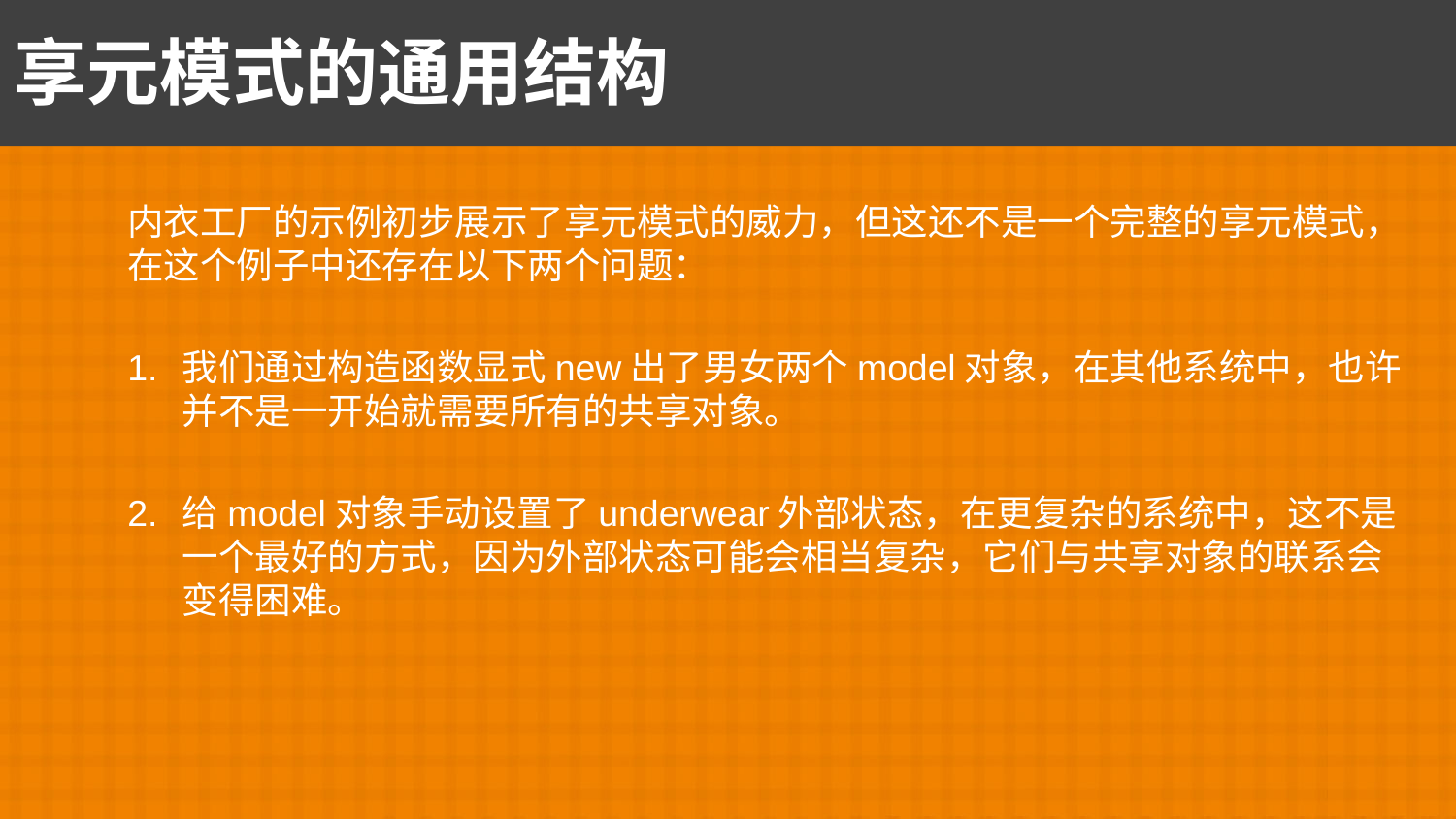

# 享元模式的通用结构
内衣工厂的示例初步展示了享元模式的威力，但这还不是一个完整的享元模式，在这个例子中还存在以下两个问题：

我们通过构造函数显式new出了男女两个model对象，在其他系统中，也许并不是一开始就需要所有的共享对象。

给model对象手动设置了underwear外部状态，在更复杂的系统中，这不是一个最好的方式，因为外部状态可能会相当复杂，它们与共享对象的联系会变得困难。